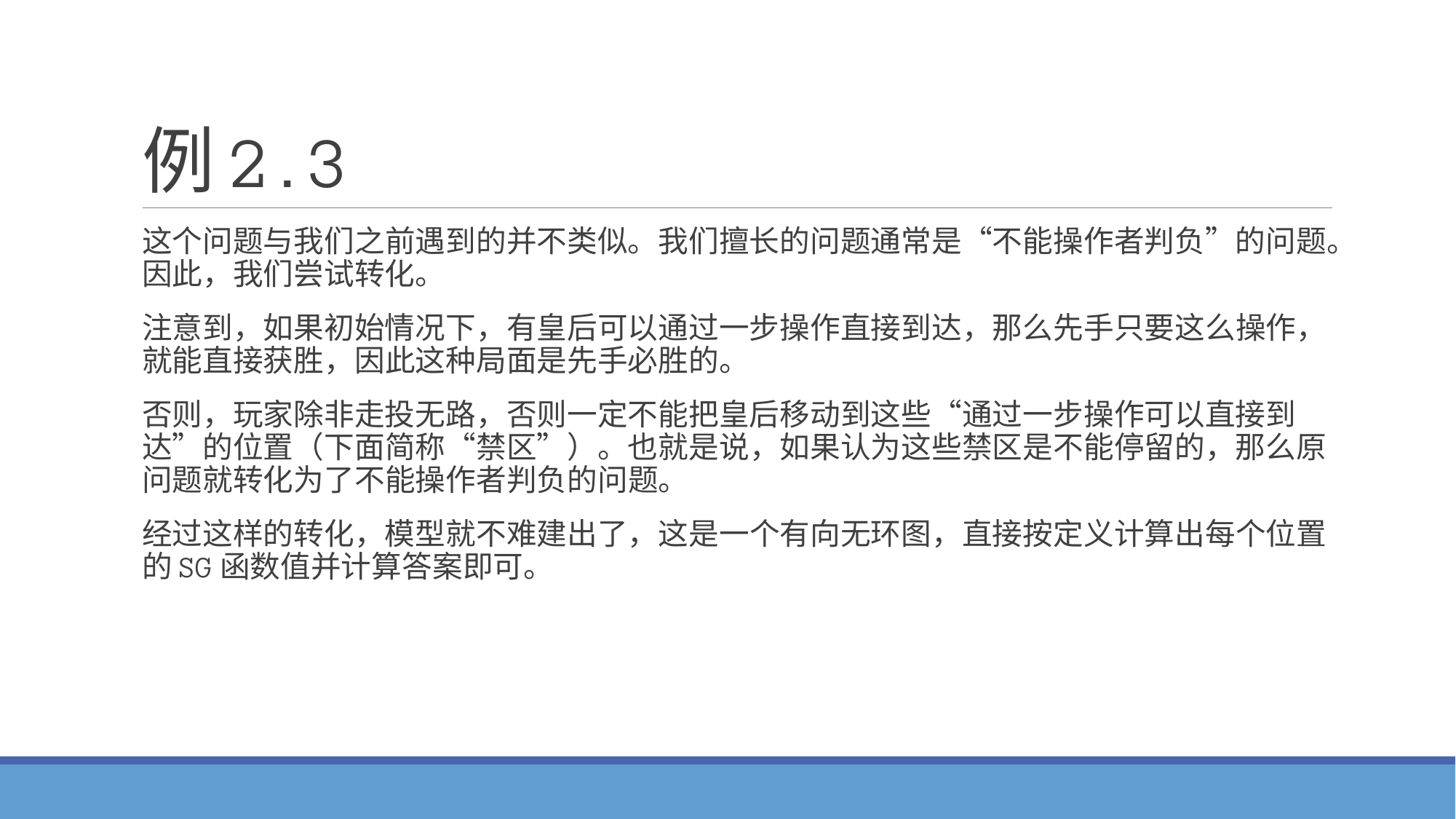

# 例2.3
这个问题与我们之前遇到的并不类似。我们擅长的问题通常是“不能操作者判负”的问题。因此，我们尝试转化。
注意到，如果初始情况下，有皇后可以通过一步操作直接到达，那么先手只要这么操作，就能直接获胜，因此这种局面是先手必胜的。
否则，玩家除非走投无路，否则一定不能把皇后移动到这些“通过一步操作可以直接到达”的位置（下面简称“禁区”）。也就是说，如果认为这些禁区是不能停留的，那么原问题就转化为了不能操作者判负的问题。
经过这样的转化，模型就不难建出了，这是一个有向无环图，直接按定义计算出每个位置的SG函数值并计算答案即可。